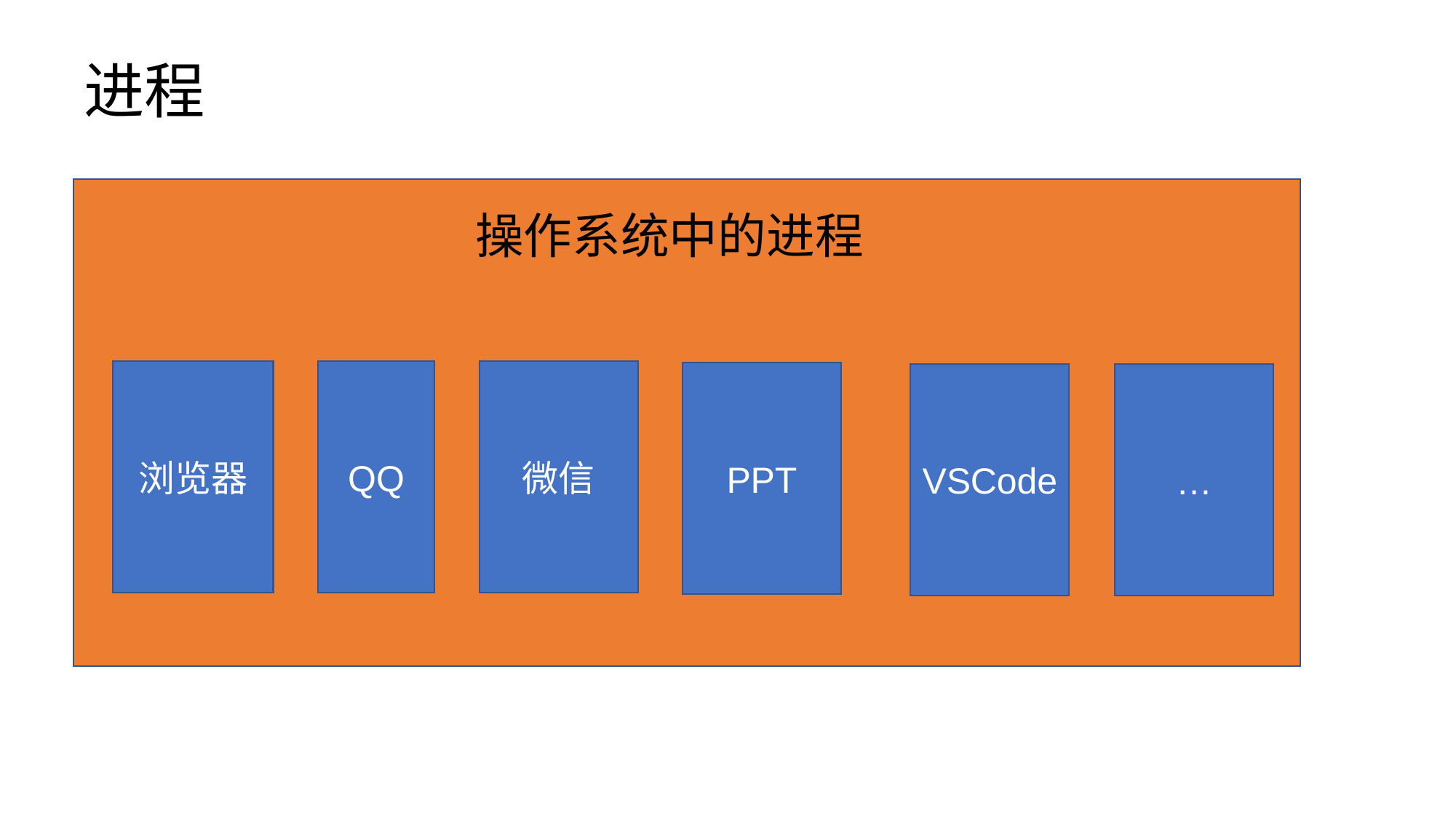

进程

操作系统中的进程
浏览器
QQ
微信
PPT
VSCode
…